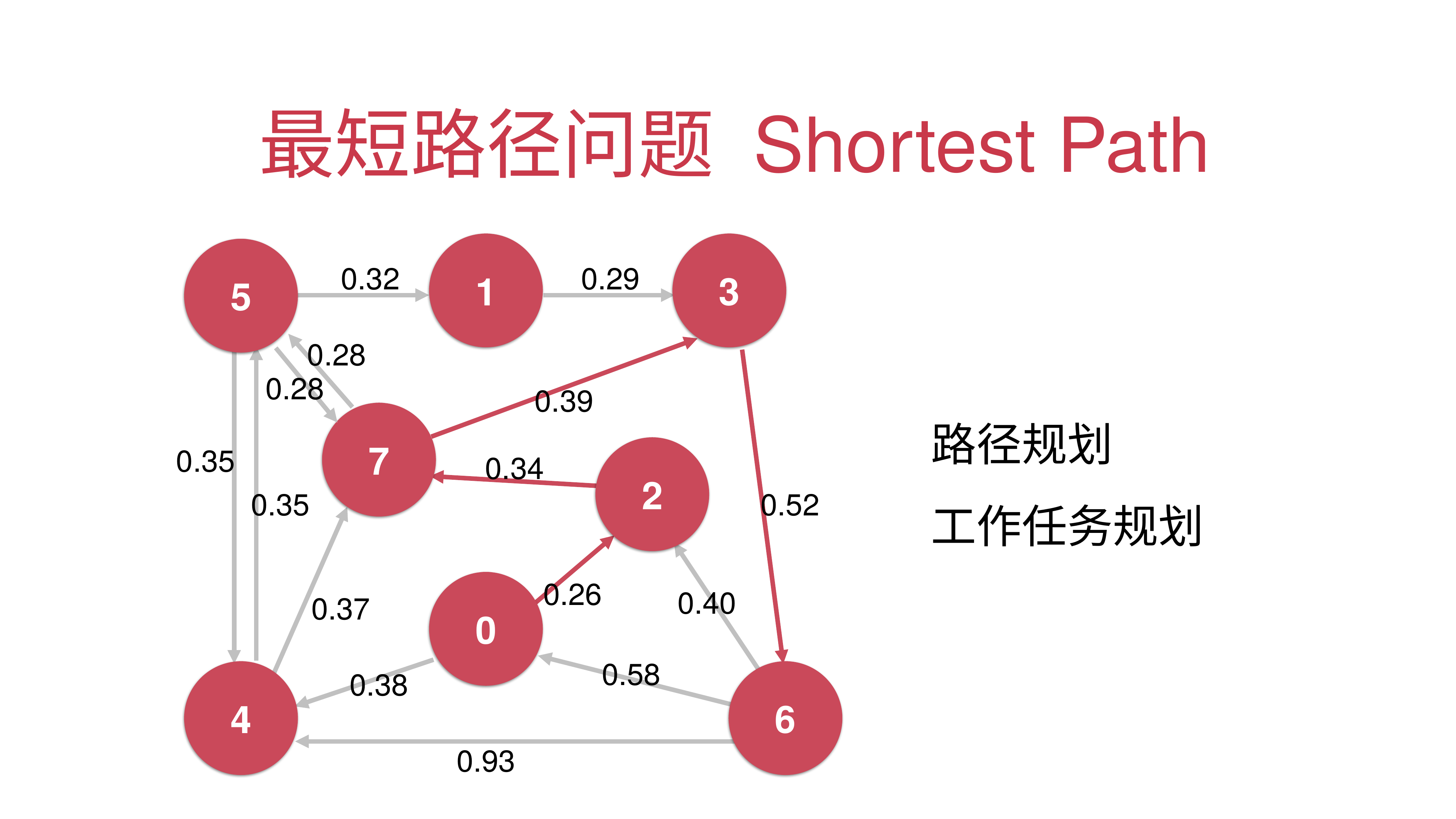

# 最短路径问题 Shortest Path
1
3
5
0.32
0.29

0.28

0.28
0.39
7
2
0.35
0.34

0.35
0.52

0.26
0
0.40
0.37
0.58

4
6
0.38
0.93

路径规划
工作任务规划